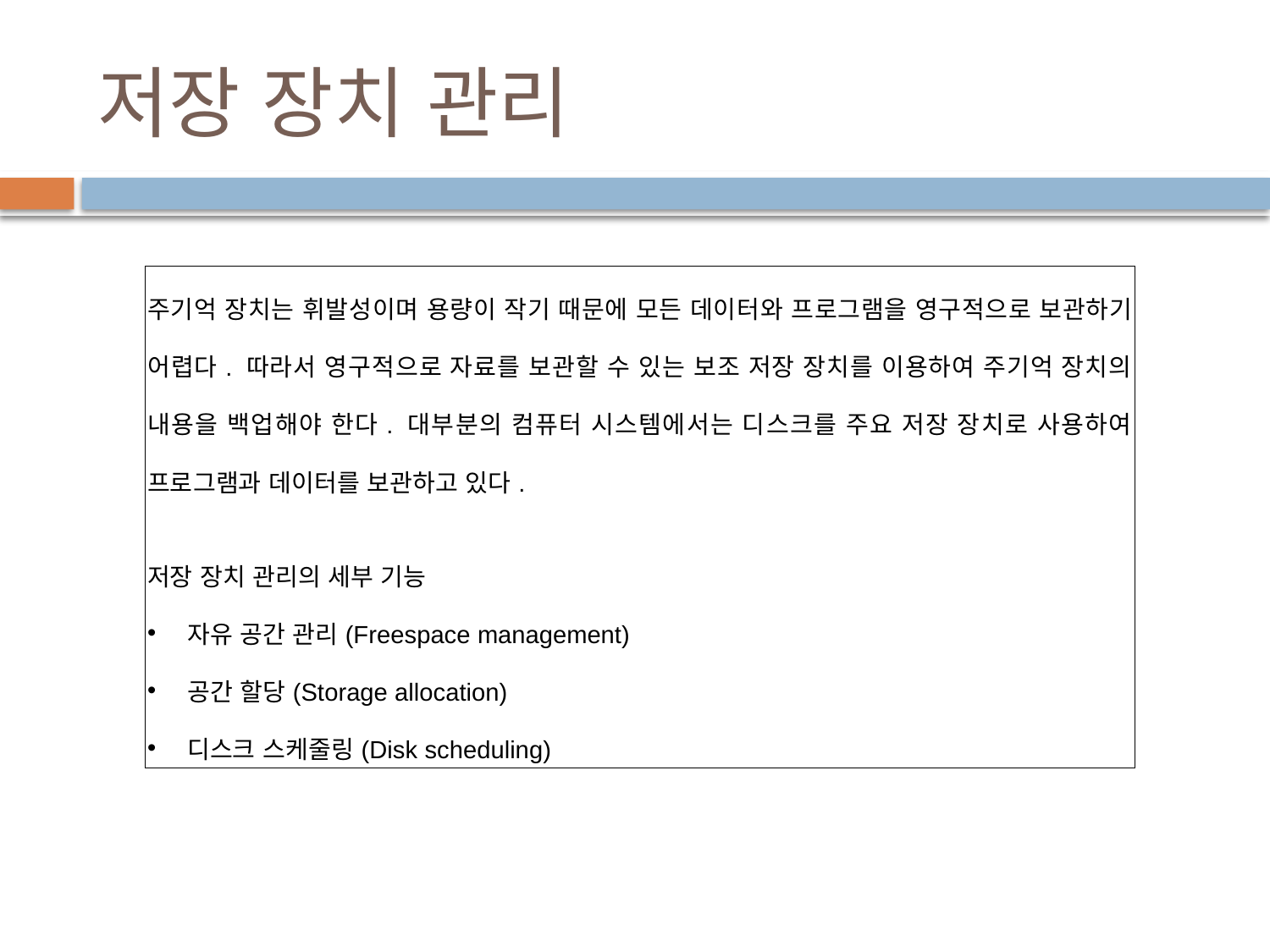

# 저장 장치 관리
| 주기억 장치는 휘발성이며 용량이 작기 때문에 모든 데이터와 프로그램을 영구적으로 보관하기 어렵다. 따라서 영구적으로 자료를 보관할 수 있는 보조 저장 장치를 이용하여 주기억 장치의 내용을 백업해야 한다. 대부분의 컴퓨터 시스템에서는 디스크를 주요 저장 장치로 사용하여 프로그램과 데이터를 보관하고 있다. 저장 장치 관리의 세부 기능 자유 공간 관리(Free­space management) 공간 할당(Storage allocation) 디스크 스케줄링(Disk scheduling) |
| --- |